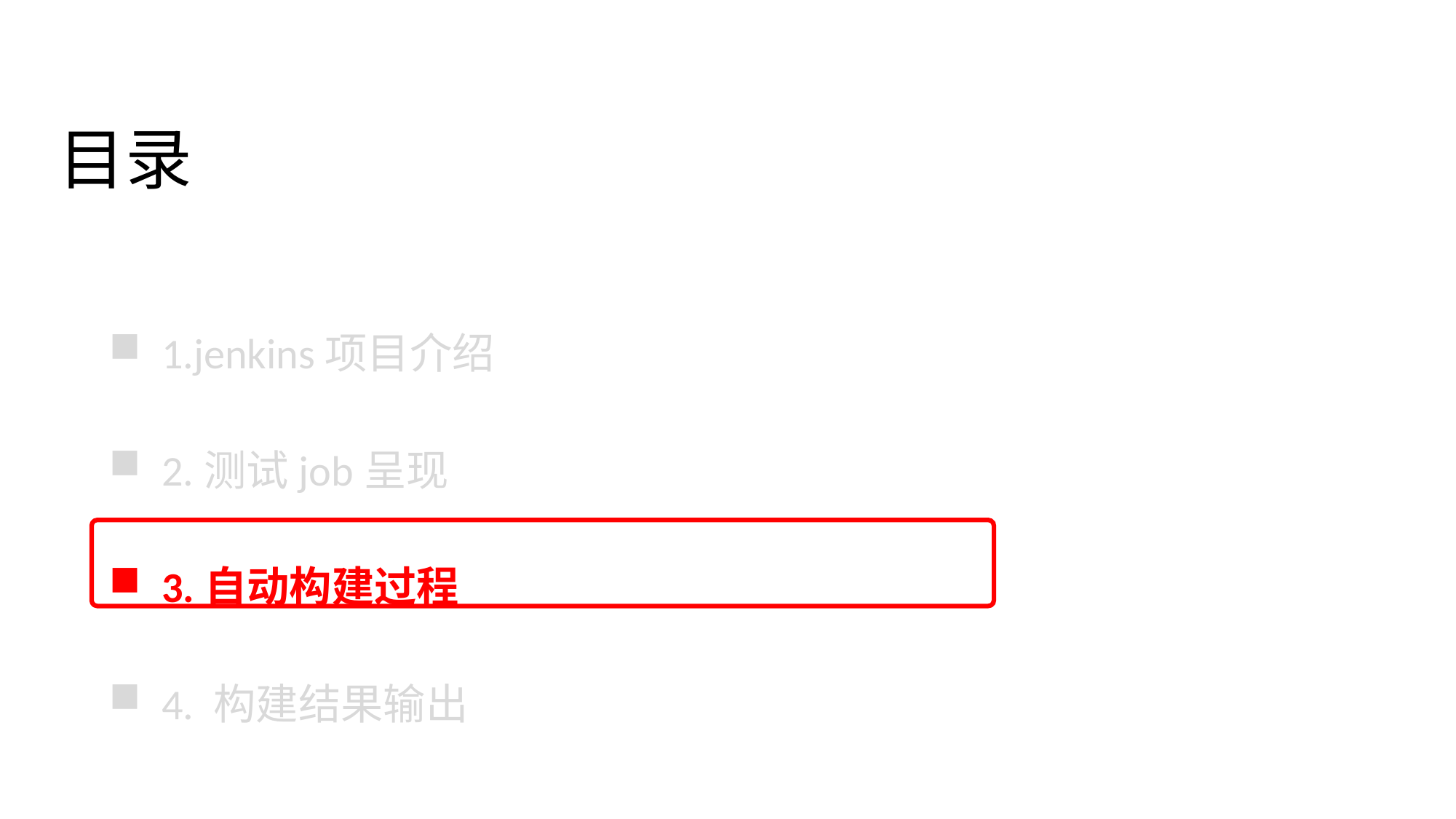

# 目录
1.jenkins项目介绍
2.测试job呈现
3.自动构建过程
4. 构建结果输出